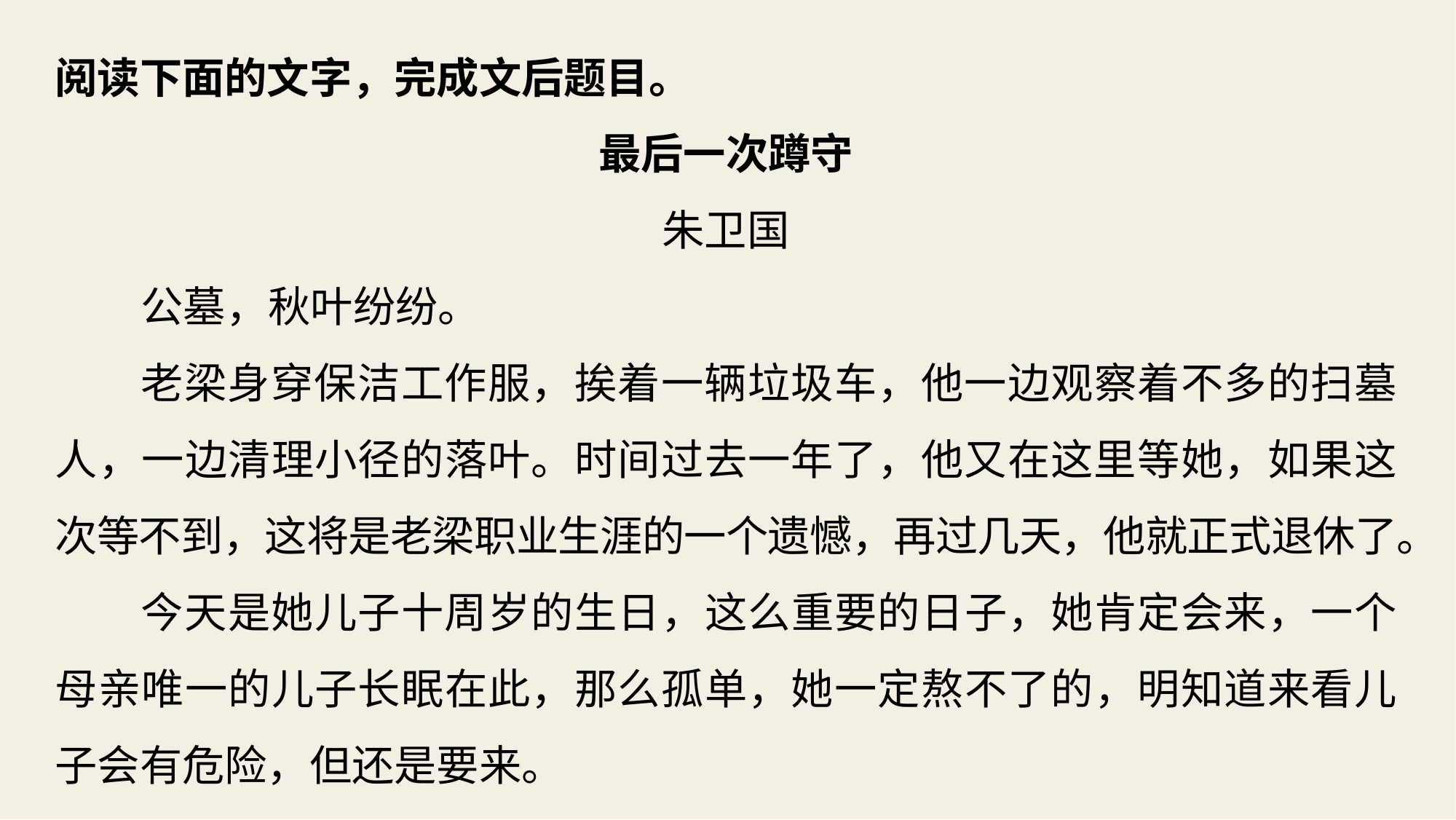

阅读下面的文字，完成文后题目。
最后一次蹲守
朱卫国
公墓，秋叶纷纷。
老梁身穿保洁工作服，挨着一辆垃圾车，他一边观察着不多的扫墓人，一边清理小径的落叶。时间过去一年了，他又在这里等她，如果这次等不到，这将是老梁职业生涯的一个遗憾，再过几天，他就正式退休了。
今天是她儿子十周岁的生日，这么重要的日子，她肯定会来，一个母亲唯一的儿子长眠在此，那么孤单，她一定熬不了的，明知道来看儿子会有危险，但还是要来。